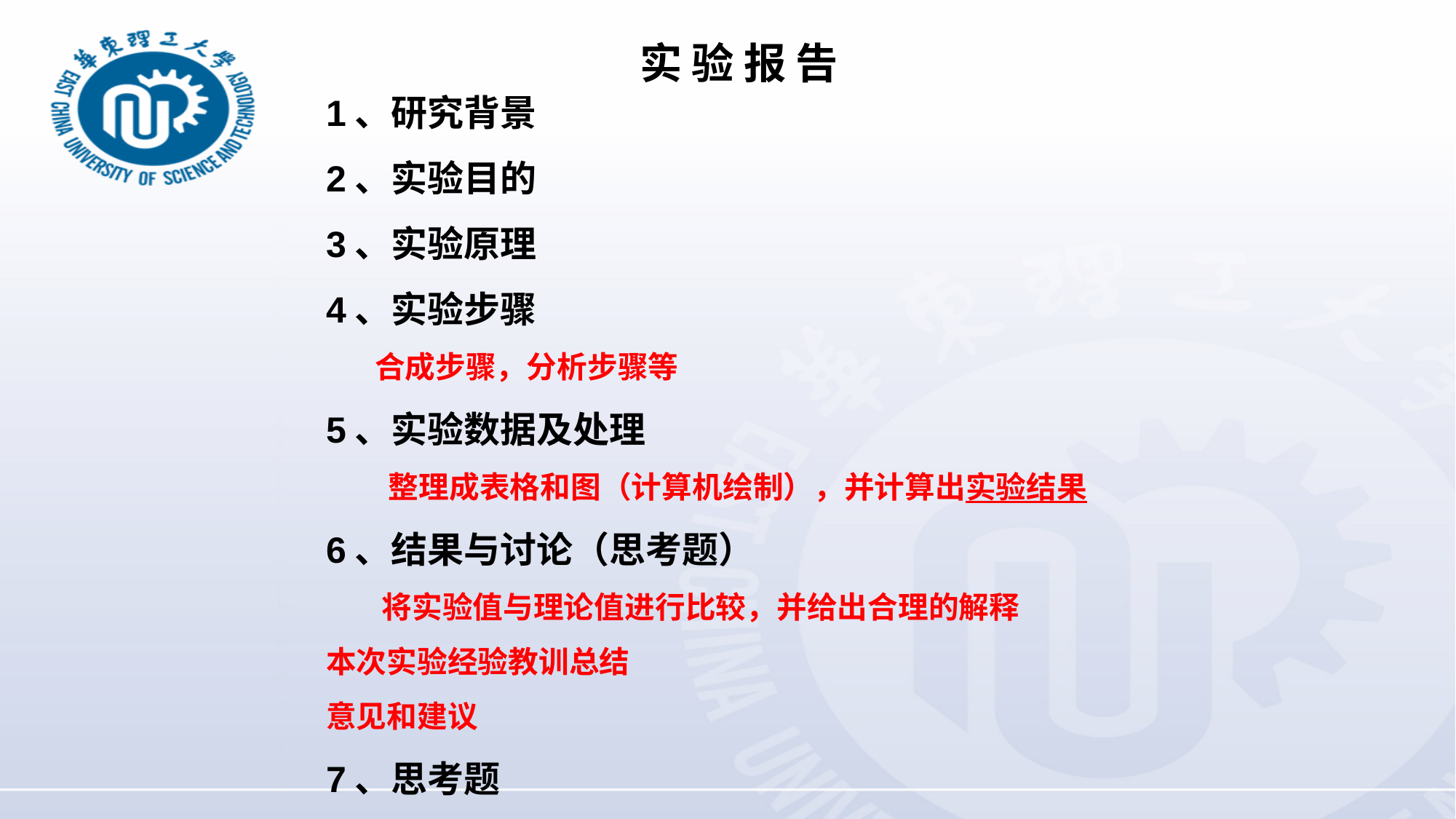

实 验 报 告
1、研究背景
2、实验目的
3、实验原理
4、实验步骤
      合成步骤，分析步骤等
5、实验数据及处理
        整理成表格和图（计算机绘制），并计算出实验结果
6、结果与讨论（思考题）
       将实验值与理论值进行比较，并给出合理的解释
本次实验经验教训总结
意见和建议
7、思考题